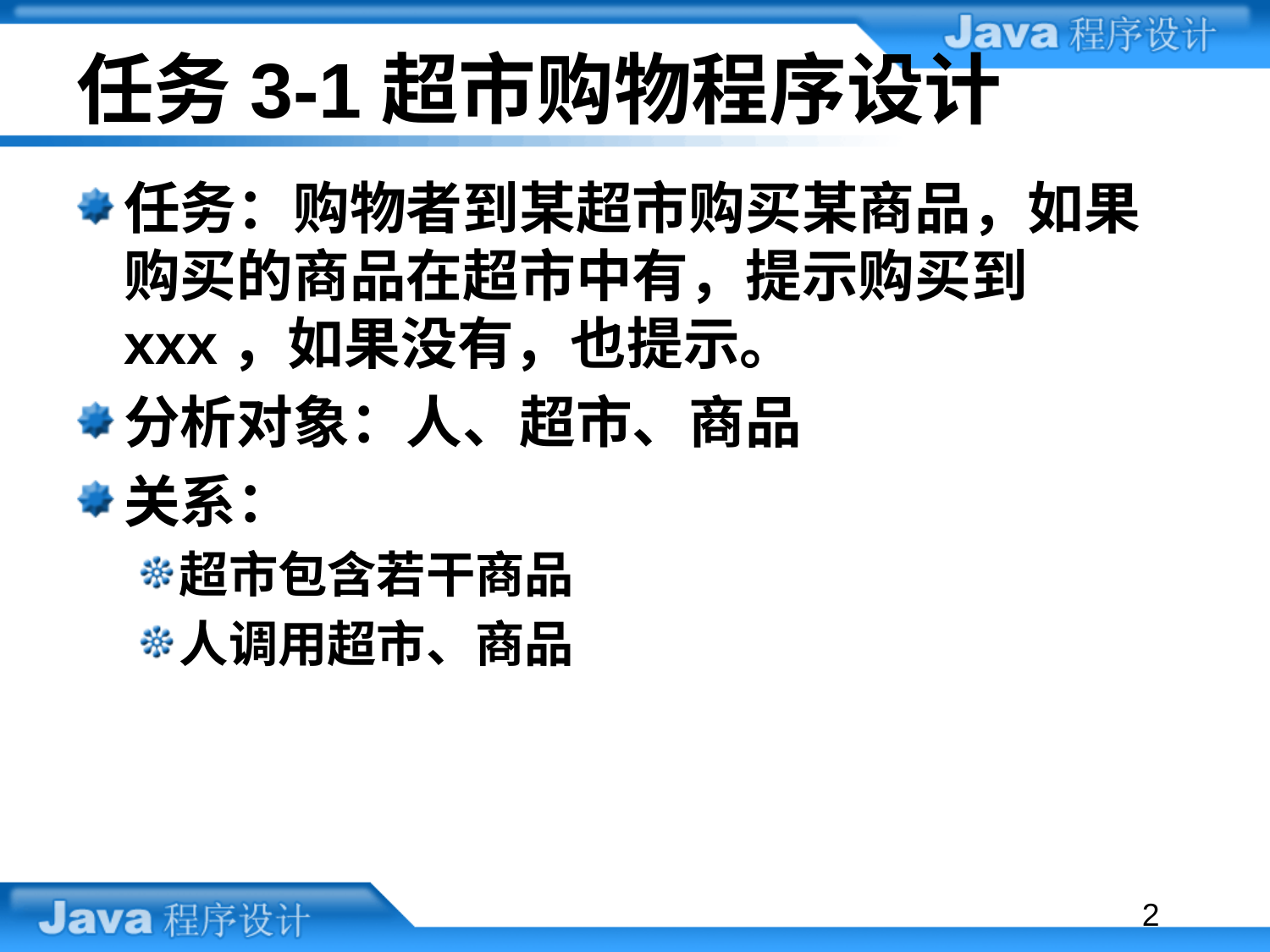

# 任务3-1超市购物程序设计
任务：购物者到某超市购买某商品，如果购买的商品在超市中有，提示购买到xxx，如果没有，也提示。
分析对象：人、超市、商品
关系：
超市包含若干商品
人调用超市、商品